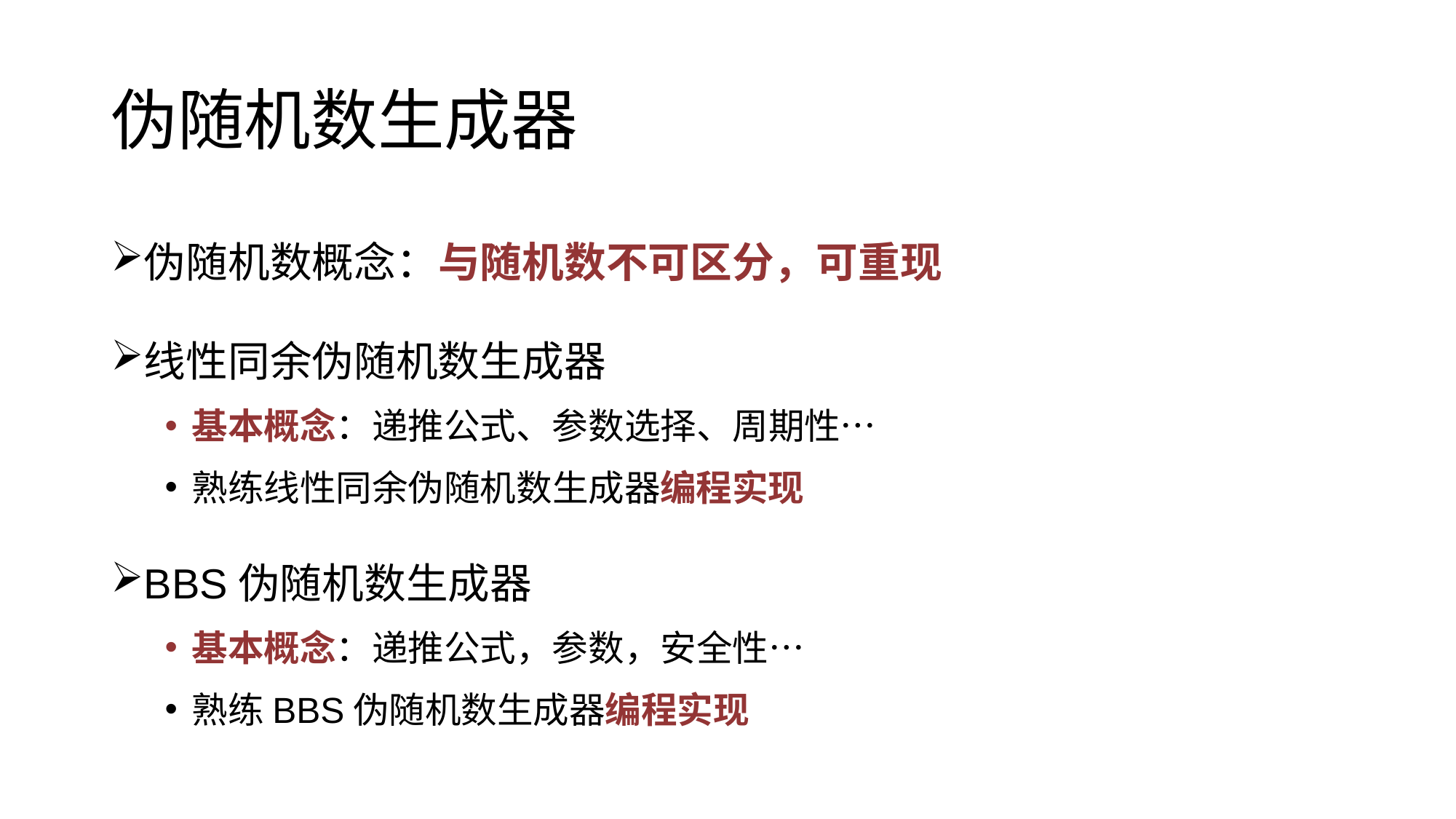

# 伪随机数生成器
伪随机数概念：与随机数不可区分，可重现
线性同余伪随机数生成器
基本概念：递推公式、参数选择、周期性…
熟练线性同余伪随机数生成器编程实现
BBS伪随机数生成器
基本概念：递推公式，参数，安全性…
熟练BBS伪随机数生成器编程实现